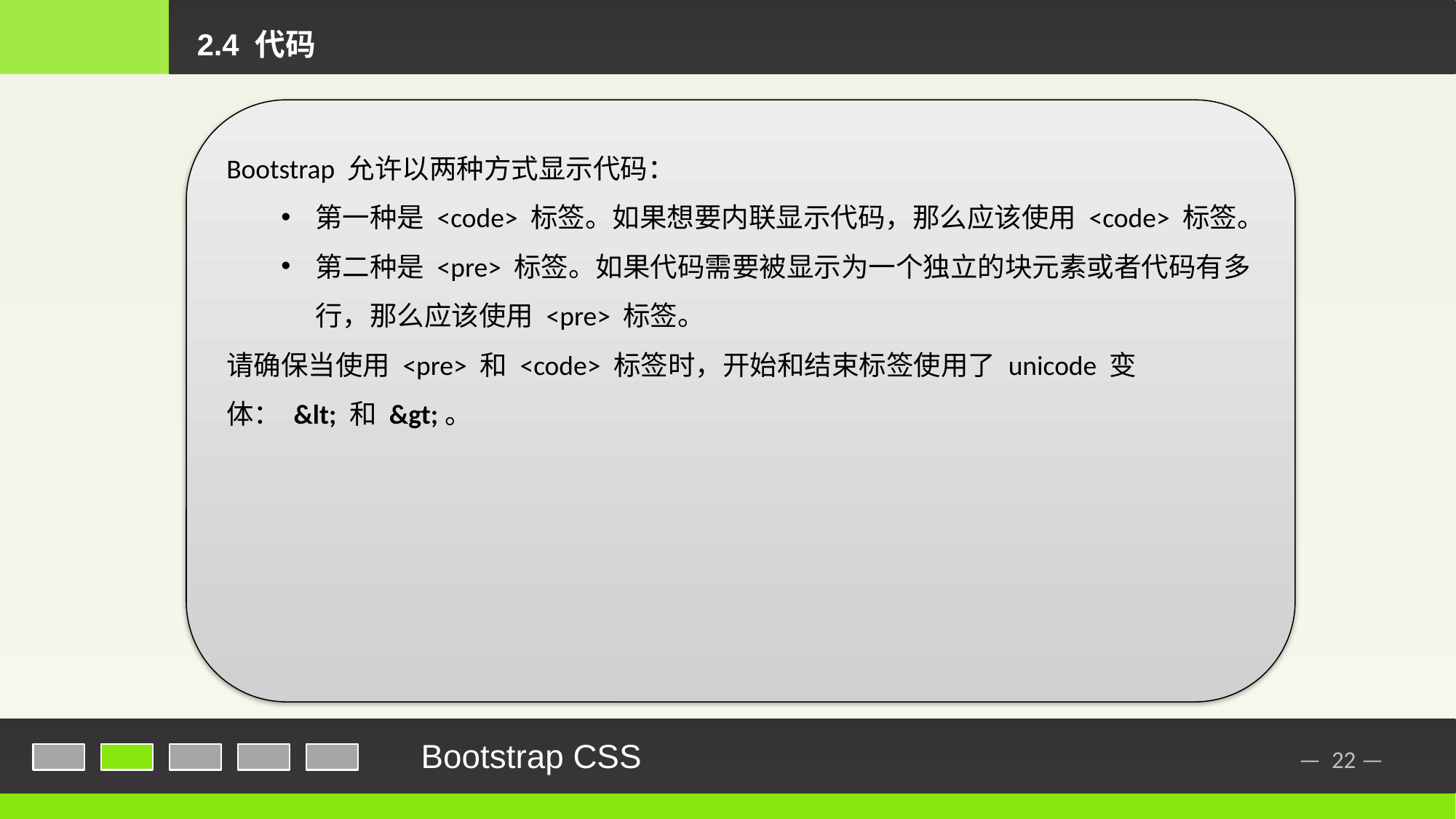

2.4 代码
Bootstrap 允许以两种方式显示代码：
第一种是 <code> 标签。如果想要内联显示代码，那么应该使用 <code> 标签。
第二种是 <pre> 标签。如果代码需要被显示为一个独立的块元素或者代码有多行，那么应该使用 <pre> 标签。
请确保当使用 <pre> 和 <code> 标签时，开始和结束标签使用了 unicode 变体： &lt; 和 &gt;。